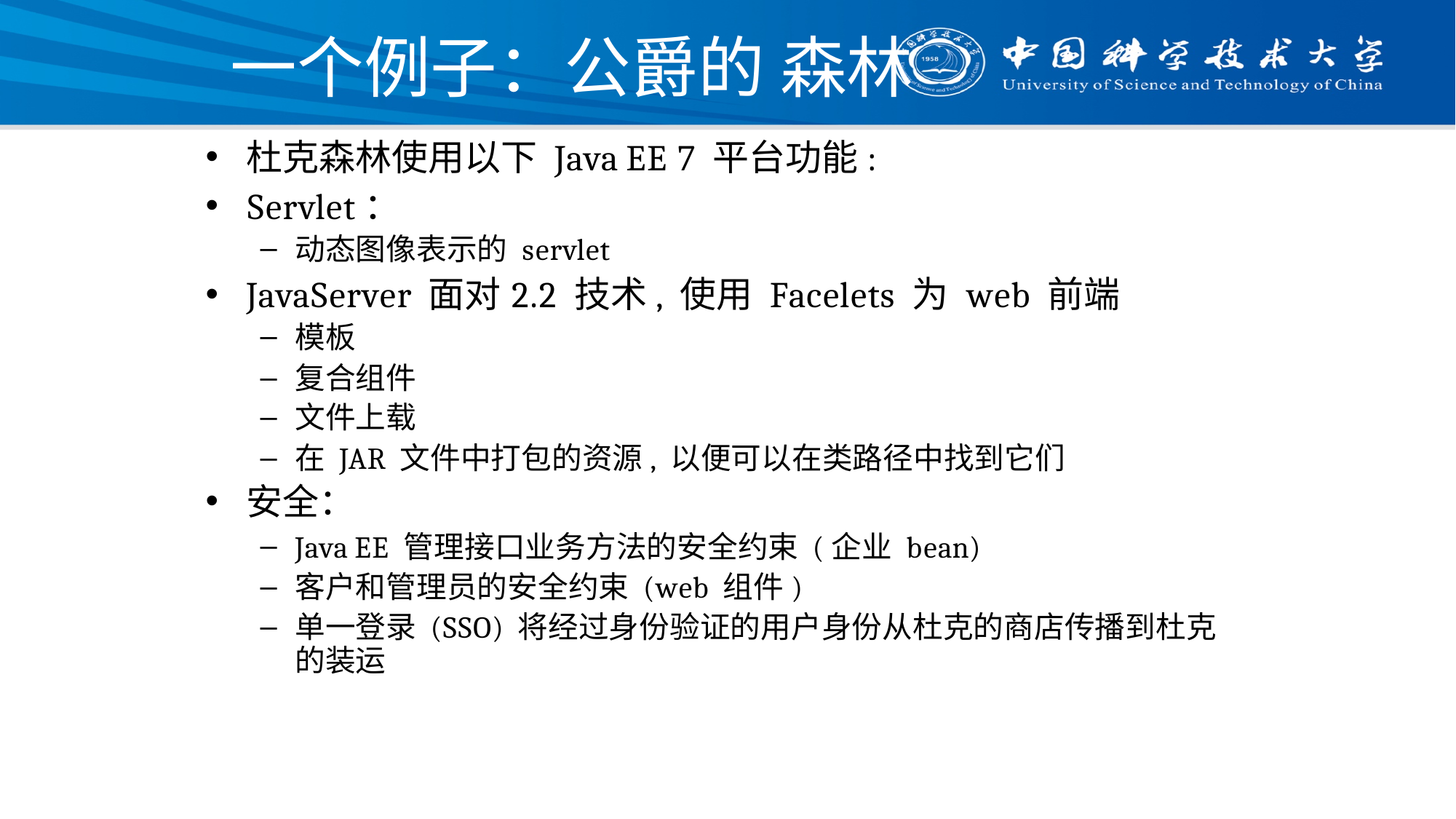

# 一个例子：公爵的 森林
杜克森林使用以下 Java EE 7 平台功能:
Servlet：
动态图像表示的 servlet
JavaServer 面对2.2 技术, 使用 Facelets 为 web 前端
模板
复合组件
文件上载
在 JAR 文件中打包的资源, 以便可以在类路径中找到它们
安全：
Java EE 管理接口业务方法的安全约束 (企业 bean)
客户和管理员的安全约束 (web 组件)
单一登录 (SSO) 将经过身份验证的用户身份从杜克的商店传播到杜克的装运
30